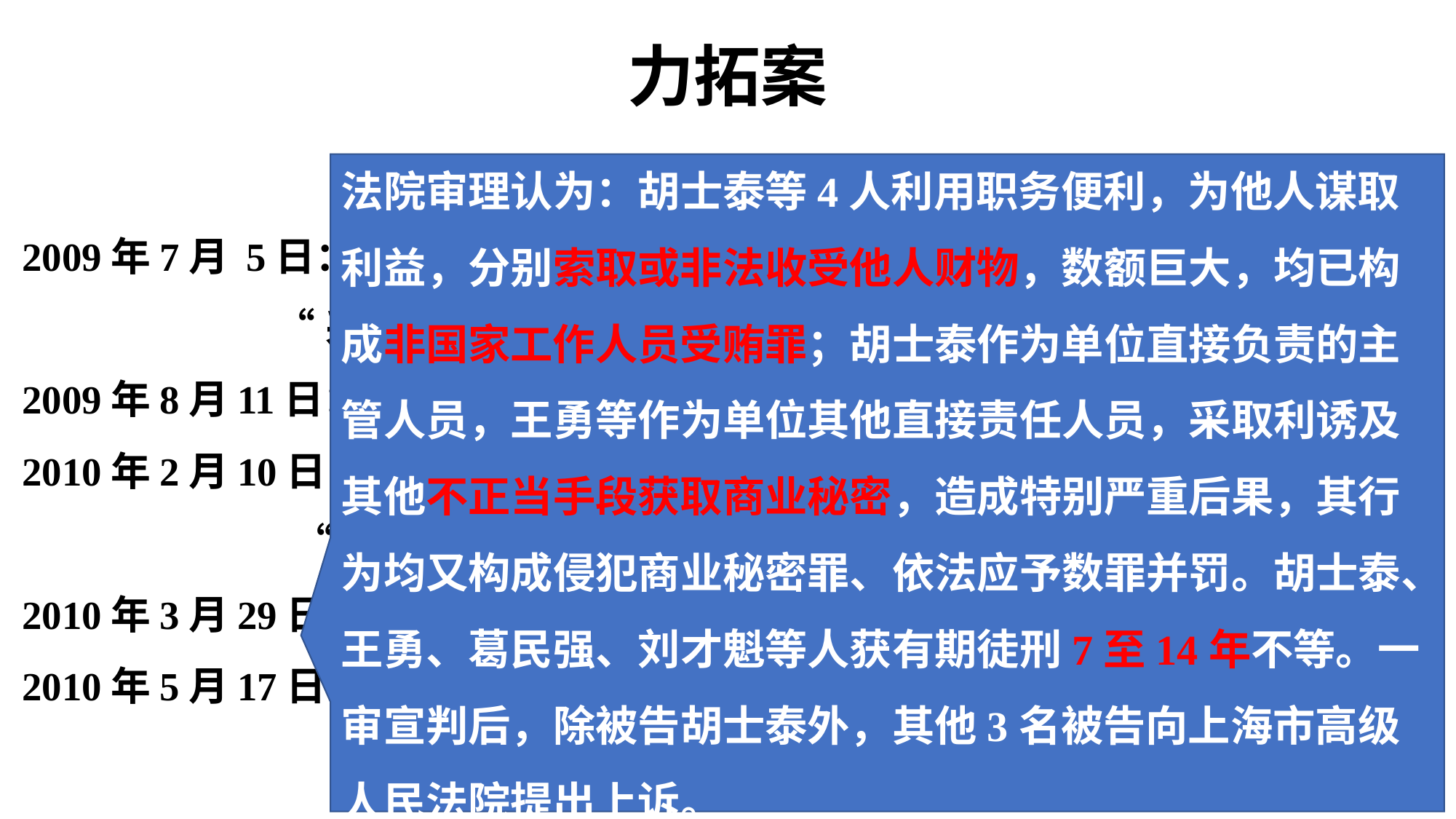

# 力拓案
法院审理认为：胡士泰等4人利用职务便利，为他人谋取利益，分别索取或非法收受他人财物，数额巨大，均已构成非国家工作人员受贿罪；胡士泰作为单位直接负责的主管人员，王勇等作为单位其他直接责任人员，采取利诱及其他不正当手段获取商业秘密，造成特别严重后果，其行为均又构成侵犯商业秘密罪、依法应予数罪并罚。胡士泰、王勇、葛民强、刘才魁等人获有期徒刑7至14年不等。一审宣判后，除被告胡士泰外，其他3名被告向上海市高级人民法院提出上诉。
2009年7月 5日：上海市国家安全局/刑事拘留/澳大利亚力拓公司4名员工
                            “采取不正当手段刺探、窃取中国国家秘密”
2009年8月11日：正式批捕/涉嫌“侵犯商业秘密罪和非国家工作人员受贿罪”
2010年2月10日：上海市人民检察院第一分院/上海市第一中级人民法院/公诉
                              “非国家工作人员受贿、侵犯商业秘密犯罪”
2010年3月29日：上海市第一中级人民法院，一审判决；上诉
2010年5月17日：上海市高级民法院二审公开宣判：驳回上诉，维持原判